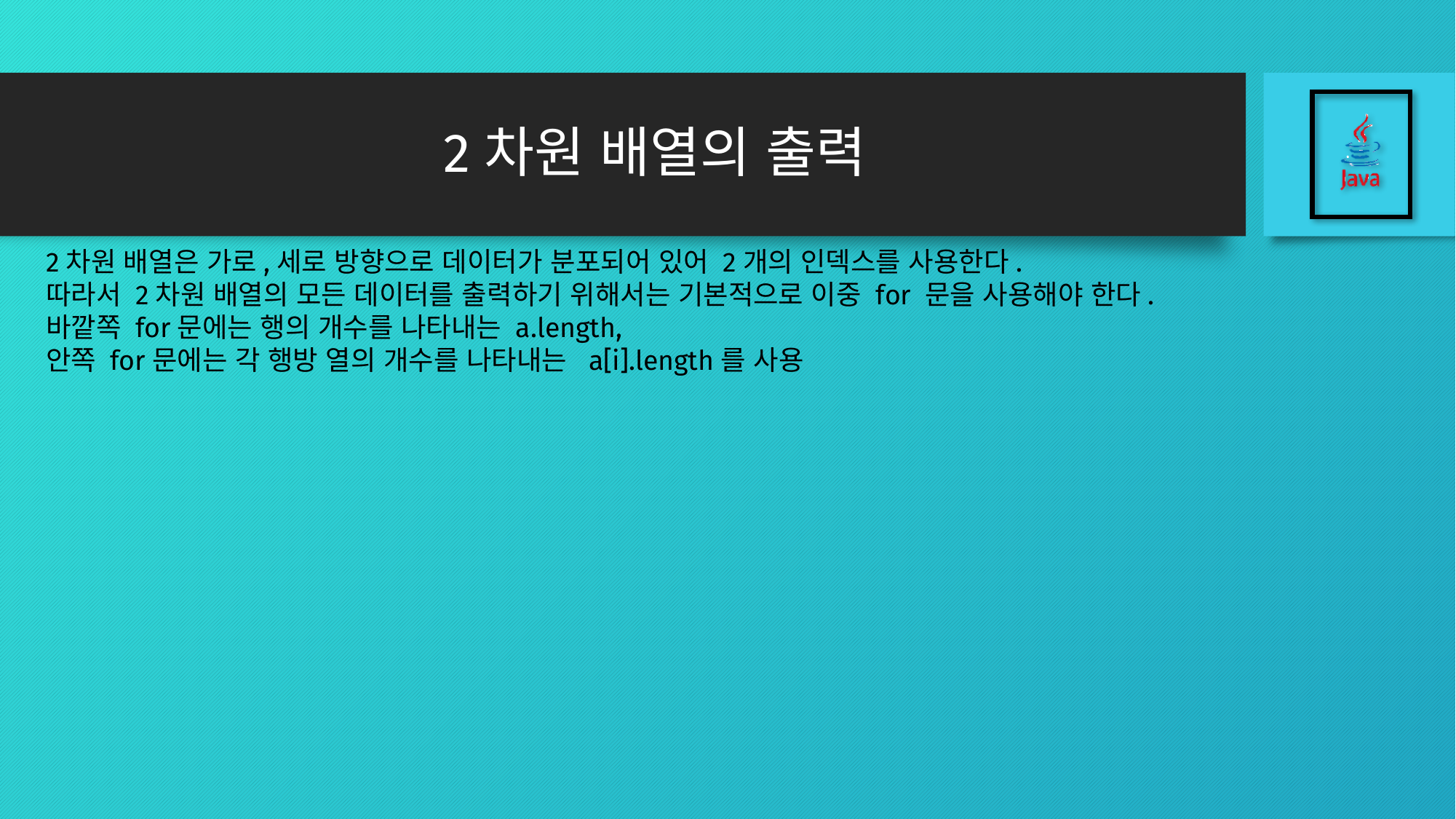

# 2차원 배열의 출력
2차원 배열은 가로,세로 방향으로 데이터가 분포되어 있어 2개의 인덱스를 사용한다.
따라서 2차원 배열의 모든 데이터를 출력하기 위해서는 기본적으로 이중 for 문을 사용해야 한다.
바깥쪽 for문에는 행의 개수를 나타내는 a.length,
안쪽 for문에는 각 행방 열의 개수를 나타내는  a[i].length를 사용